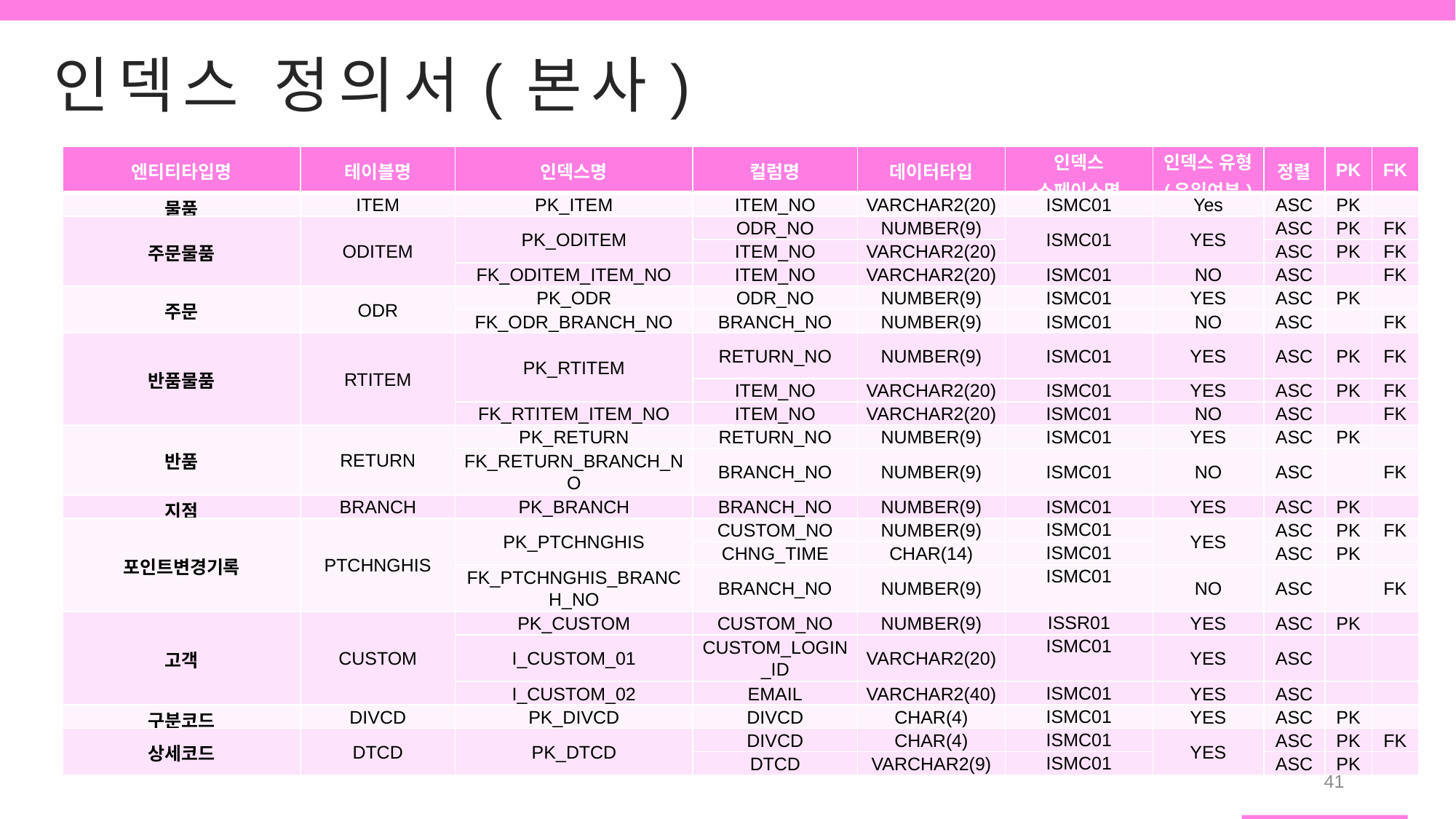

인덱스 정의서(본사)
| 엔티티타입명 | 테이블명 | 인덱스명 | 컬럼명 | 데이터타입 | 인덱스 스페이스명 | 인덱스 유형 (유일여부) | 정렬 | PK | FK |
| --- | --- | --- | --- | --- | --- | --- | --- | --- | --- |
| 물품 | ITEM | PK\_ITEM | ITEM\_NO | VARCHAR2(20) | ISMC01 | Yes | ASC | PK |  |
| 주문물품 | ODITEM | PK\_ODITEM | ODR\_NO | NUMBER(9) | ISMC01 | YES | ASC | PK | FK |
|  |  |  | ITEM\_NO | VARCHAR2(20) |  |  | ASC | PK | FK |
|  |  | FK\_ODITEM\_ITEM\_NO | ITEM\_NO | VARCHAR2(20) | ISMC01 | NO | ASC |  | FK |
| 주문 | ODR | PK\_ODR | ODR\_NO | NUMBER(9) | ISMC01 | YES | ASC | PK |  |
|  |  | FK\_ODR\_BRANCH\_NO | BRANCH\_NO | NUMBER(9) | ISMC01 | NO | ASC |  | FK |
| 반품물품 | RTITEM | PK\_RTITEM | RETURN\_NO | NUMBER(9) | ISMC01 | YES | ASC | PK | FK |
|  |  |  | ITEM\_NO | VARCHAR2(20) | ISMC01 | YES | ASC | PK | FK |
|  |  | FK\_RTITEM\_ITEM\_NO | ITEM\_NO | VARCHAR2(20) | ISMC01 | NO | ASC |  | FK |
| 반품 | RETURN | PK\_RETURN | RETURN\_NO | NUMBER(9) | ISMC01 | YES | ASC | PK |  |
|  |  | FK\_RETURN\_BRANCH\_NO | BRANCH\_NO | NUMBER(9) | ISMC01 | NO | ASC |  | FK |
| 지점 | BRANCH | PK\_BRANCH | BRANCH\_NO | NUMBER(9) | ISMC01 | YES | ASC | PK |  |
| 포인트변경기록 | PTCHNGHIS | PK\_PTCHNGHIS | CUSTOM\_NO | NUMBER(9) | ISMC01 | YES | ASC | PK | FK |
|  |  |  | CHNG\_TIME | CHAR(14) | ISMC01 |  | ASC | PK |  |
|  |  | FK\_PTCHNGHIS\_BRANCH\_NO | BRANCH\_NO | NUMBER(9) | ISMC01 | NO | ASC |  | FK |
| 고객 | CUSTOM | PK\_CUSTOM | CUSTOM\_NO | NUMBER(9) | ISSR01 | YES | ASC | PK |  |
|  |  | I\_CUSTOM\_01 | CUSTOM\_LOGIN\_ID | VARCHAR2(20) | ISMC01 | YES | ASC |  |  |
|  |  | I\_CUSTOM\_02 | EMAIL | VARCHAR2(40) | ISMC01 | YES | ASC |  |  |
| 구분코드 | DIVCD | PK\_DIVCD | DIVCD | CHAR(4) | ISMC01 | YES | ASC | PK |  |
| 상세코드 | DTCD | PK\_DTCD | DIVCD | CHAR(4) | ISMC01 | YES | ASC | PK | FK |
|  |  |  | DTCD | VARCHAR2(9) | ISMC01 |  | ASC | PK |  |
41